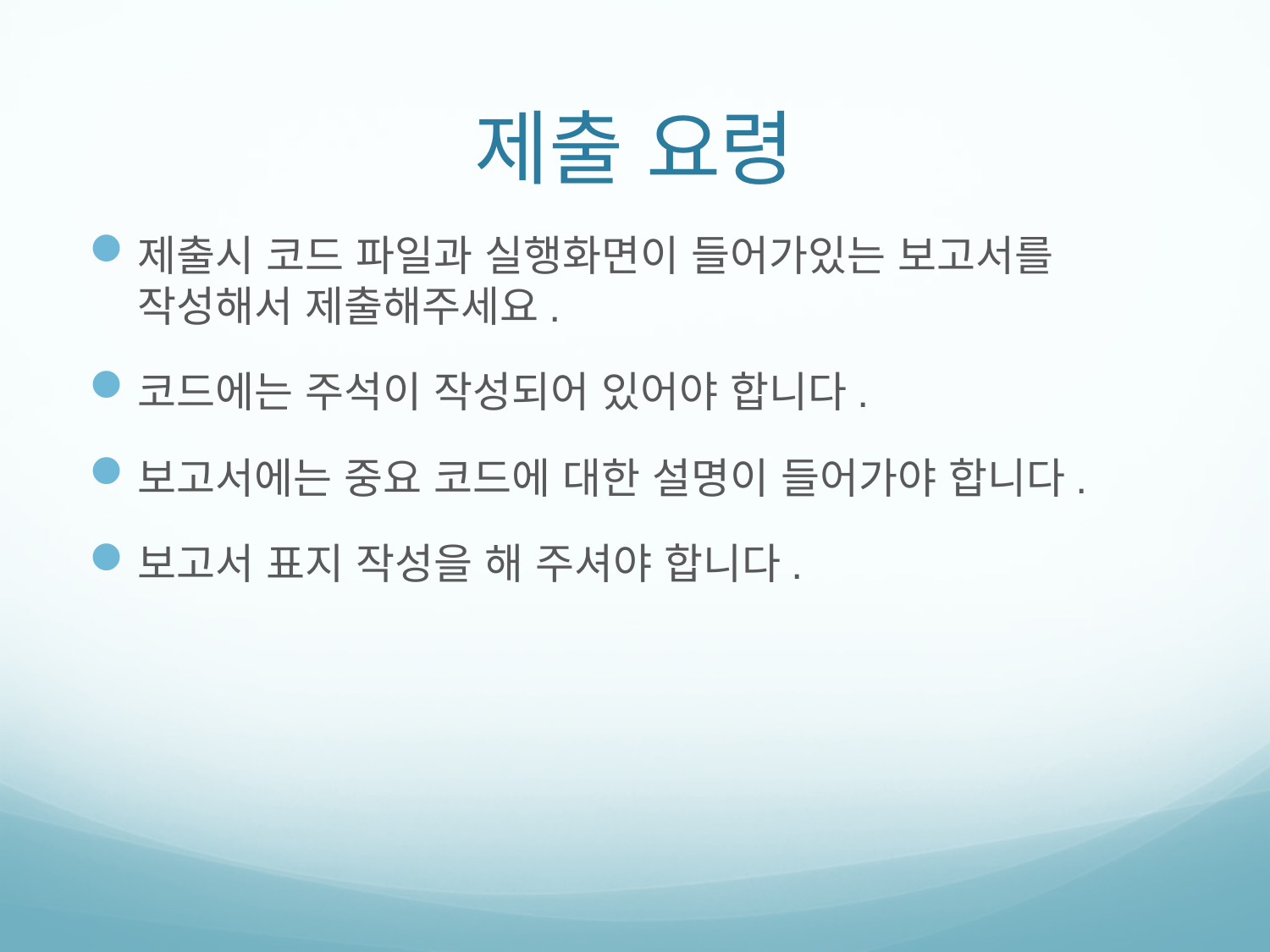

# 제출 요령
제출시 코드 파일과 실행화면이 들어가있는 보고서를 작성해서 제출해주세요.
코드에는 주석이 작성되어 있어야 합니다.
보고서에는 중요 코드에 대한 설명이 들어가야 합니다.
보고서 표지 작성을 해 주셔야 합니다.